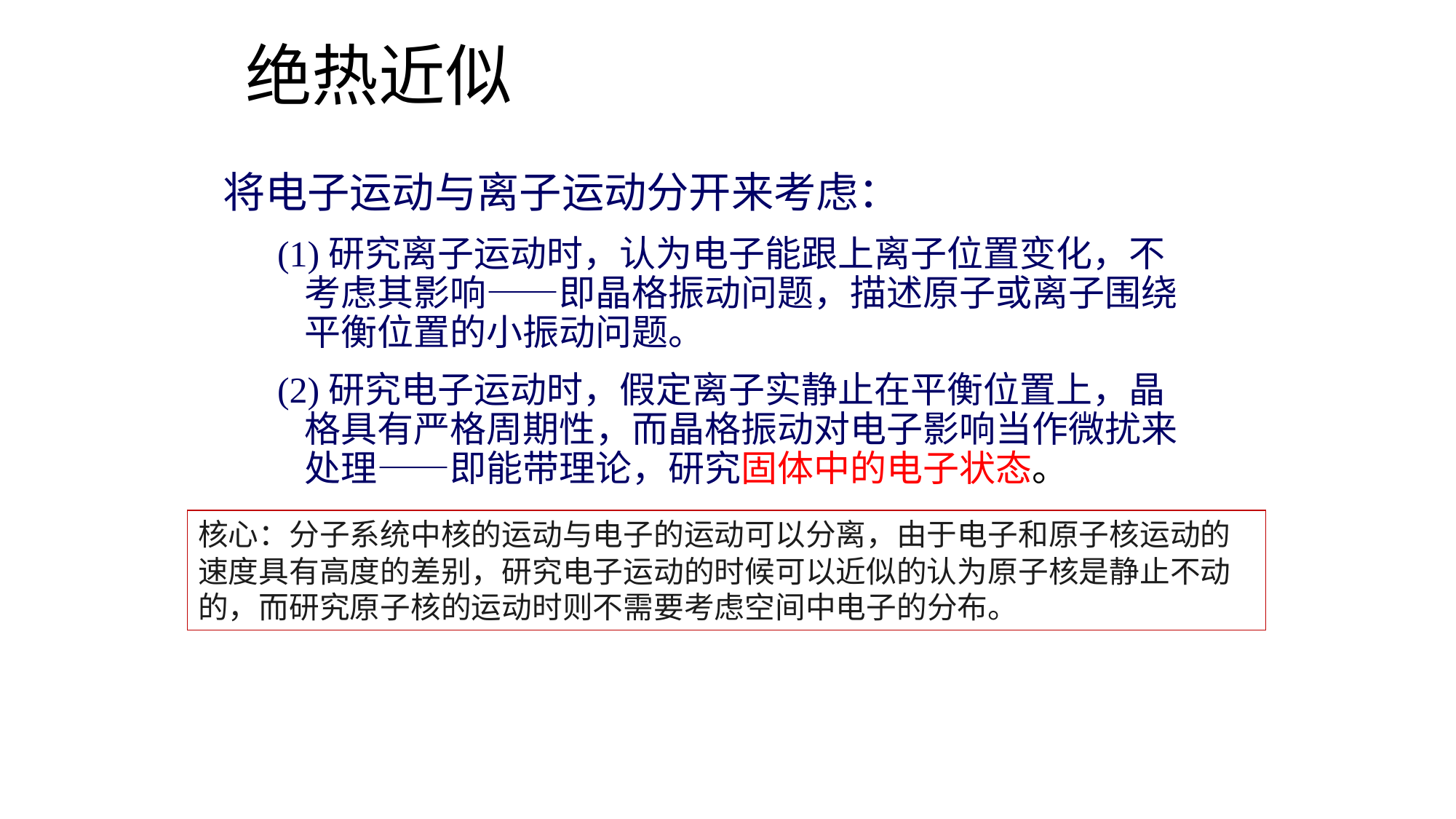

# 绝热近似
将电子运动与离子运动分开来考虑：
(1)研究离子运动时，认为电子能跟上离子位置变化，不考虑其影响——即晶格振动问题，描述原子或离子围绕平衡位置的小振动问题。
(2)研究电子运动时，假定离子实静止在平衡位置上，晶格具有严格周期性，而晶格振动对电子影响当作微扰来处理——即能带理论，研究固体中的电子状态。
核心：分子系统中核的运动与电子的运动可以分离，由于电子和原子核运动的速度具有高度的差别，研究电子运动的时候可以近似的认为原子核是静止不动的，而研究原子核的运动时则不需要考虑空间中电子的分布。